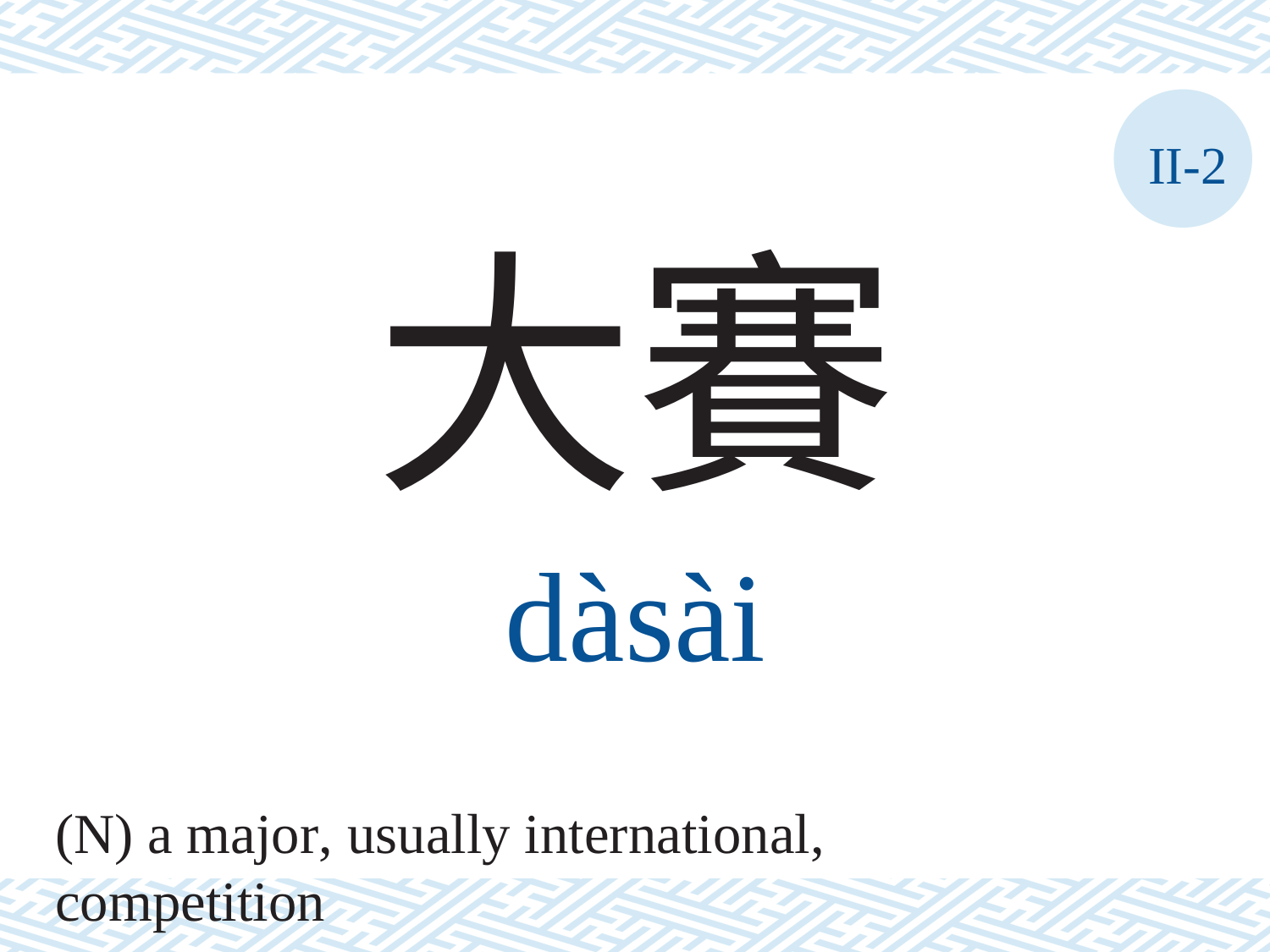

II-2
大賽
dàsài
(N) a major, usually international, competition